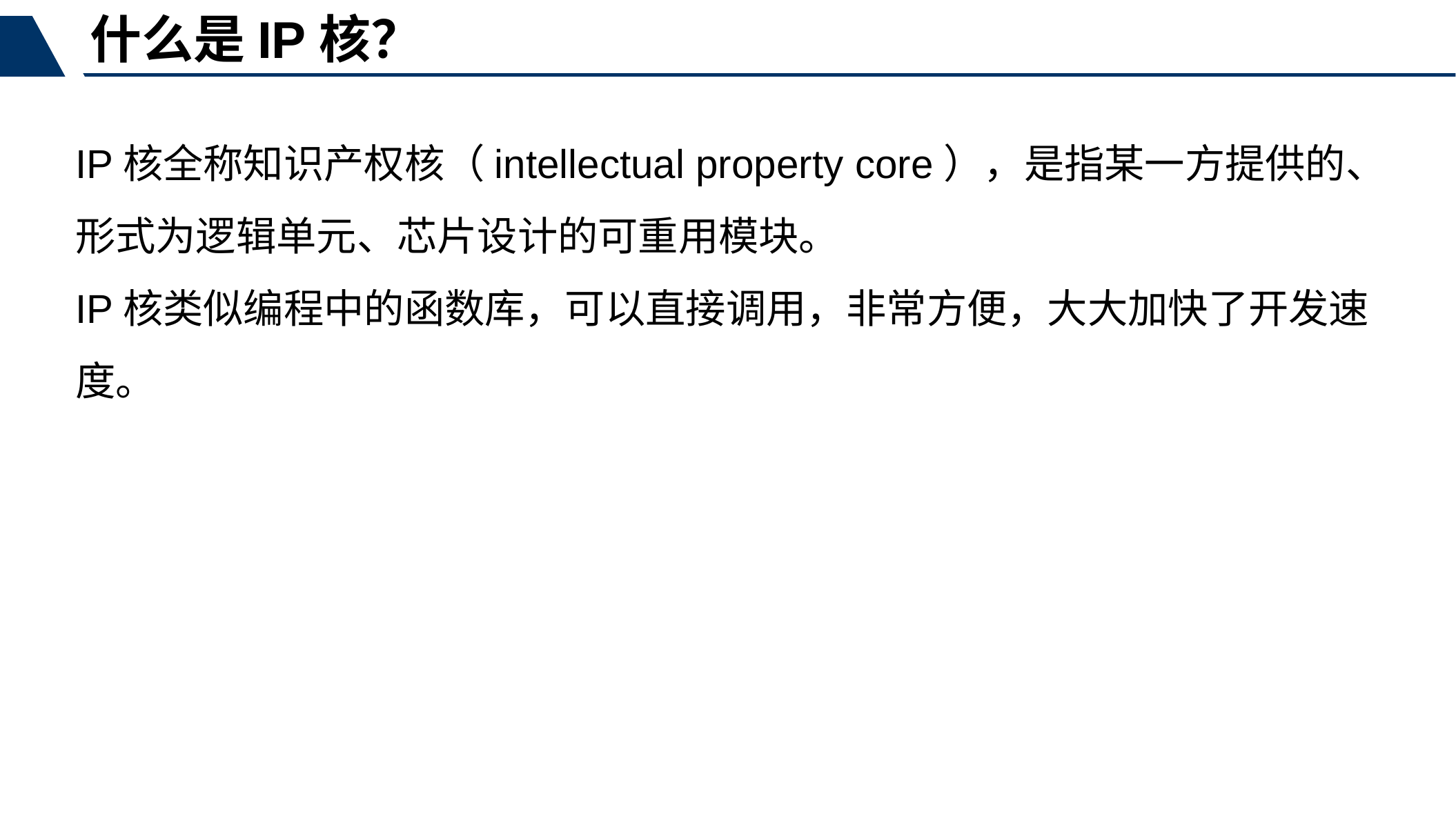

什么是IP核？

IP核全称知识产权核（intellectual property core），是指某一方提供的、形式为逻辑单元、芯片设计的可重用模块。
IP核类似编程中的函数库，可以直接调用，非常方便，大大加快了开发速度。